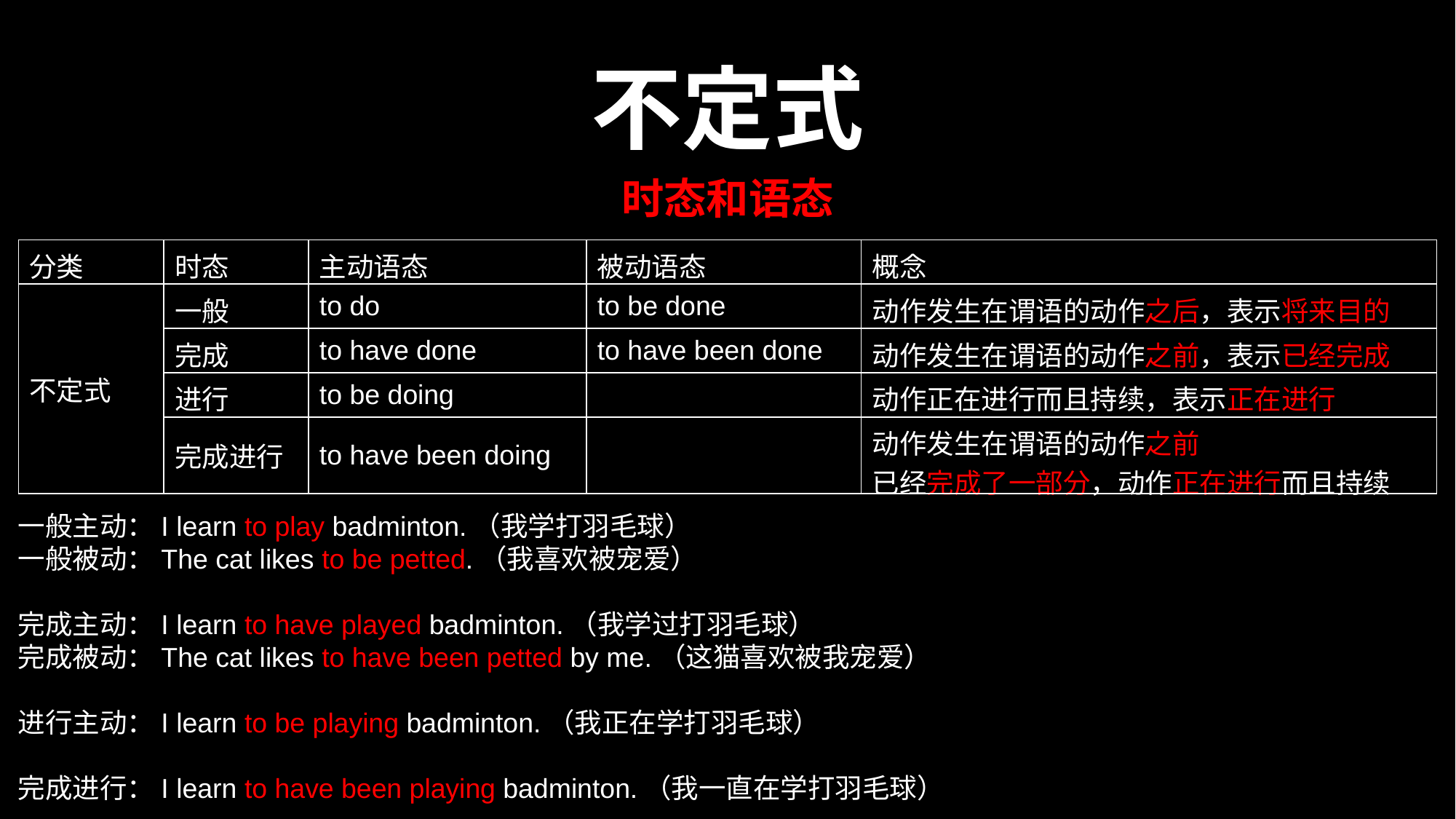

不定式
时态和语态
| 分类 | 时态 | 主动语态 | 被动语态 | 概念 |
| --- | --- | --- | --- | --- |
| 不定式 | 一般 | to do | to be done | 动作发生在谓语的动作之后，表示将来目的 |
|  | 完成 | to have done | to have been done | 动作发生在谓语的动作之前，表示已经完成 |
|  | 进行 | to be doing |  | 动作正在进行而且持续，表示正在进行 |
|  | 完成进行 | to have been doing |  | 动作发生在谓语的动作之前 已经完成了一部分，动作正在进行而且持续 |
一般主动：I learn to play badminton.（我学打羽毛球）
一般被动：The cat likes to be petted.（我喜欢被宠爱）

完成主动：I learn to have played badminton.（我学过打羽毛球）
完成被动：The cat likes to have been petted by me.（这猫喜欢被我宠爱）

进行主动：I learn to be playing badminton.（我正在学打羽毛球）

完成进行：I learn to have been playing badminton.（我一直在学打羽毛球）